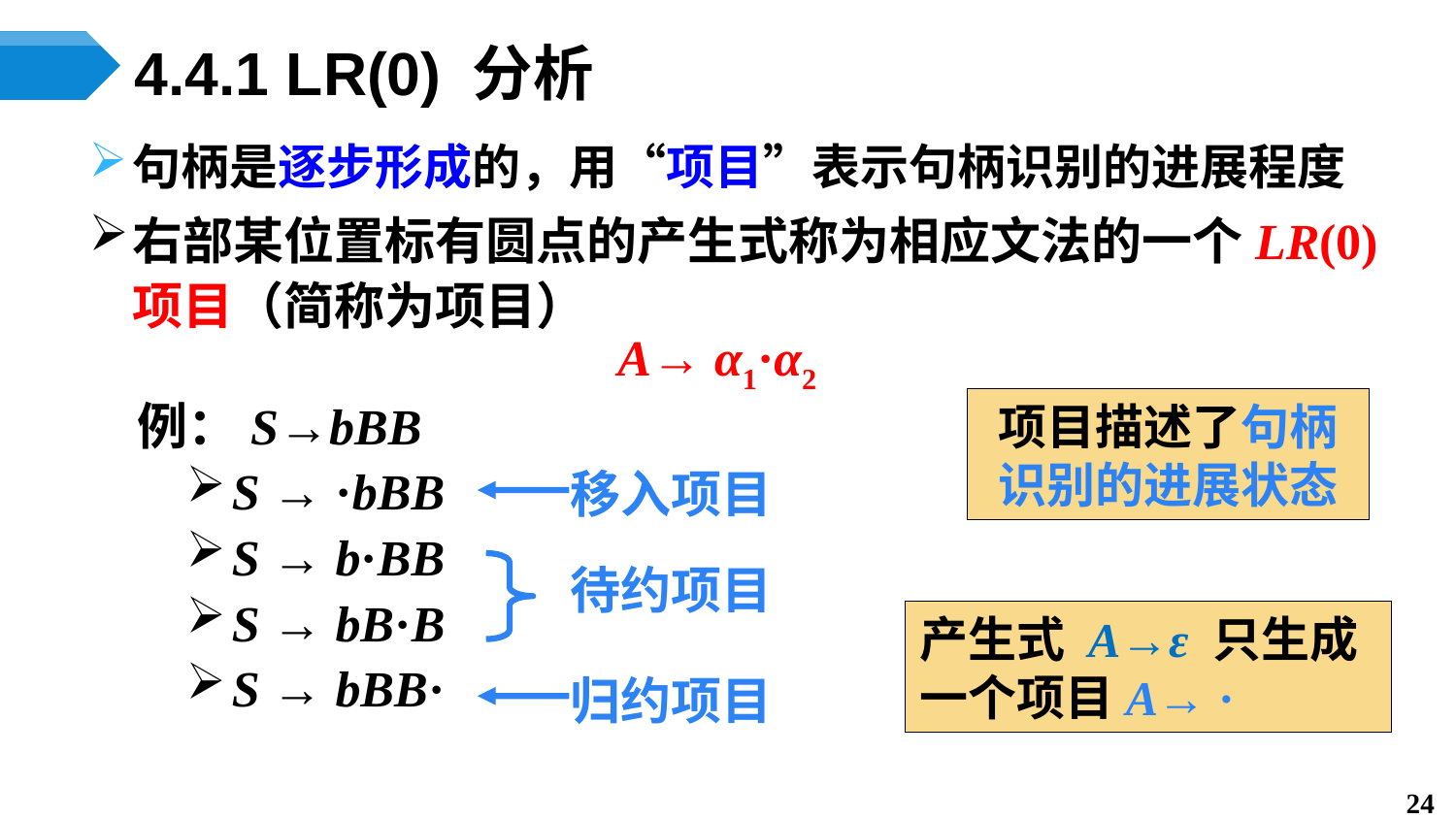

# 4.4.1 LR(0) 分析
句柄是逐步形成的，用“项目”表示句柄识别的进展程度
右部某位置标有圆点的产生式称为相应文法的一个LR(0)项目（简称为项目）
				A→ α1·α2
例：S→bBB

项目描述了句柄识别的进展状态
移入项目
S → ·bBB
S → b·BB
S → bB·B
S → bBB·

待约项目

产生式 A→ε 只生成一个项目A→ ·
归约项目